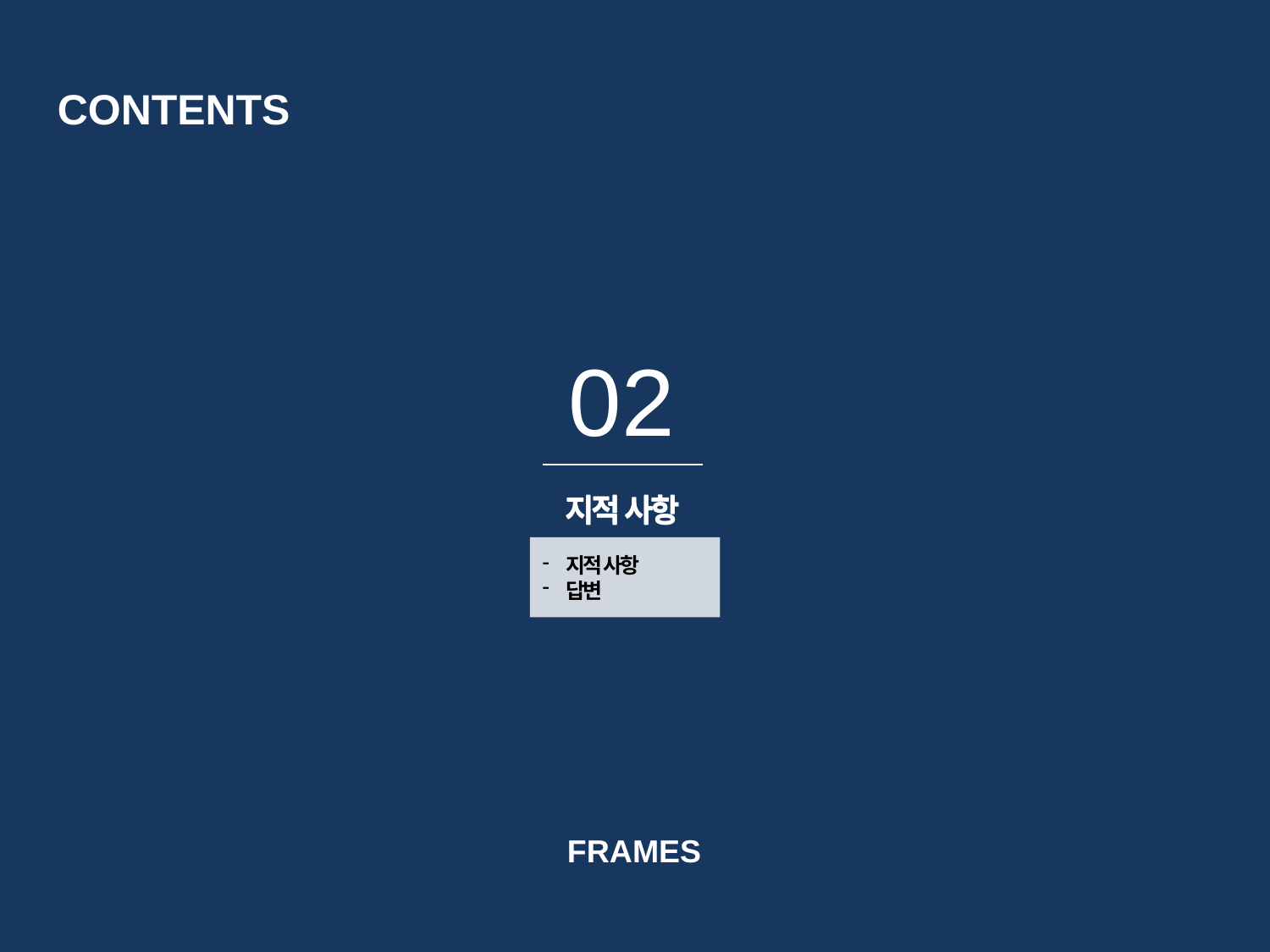

CONTENTS
 02
지적 사항
지적 사항
답변
지적 사항
FRAMES